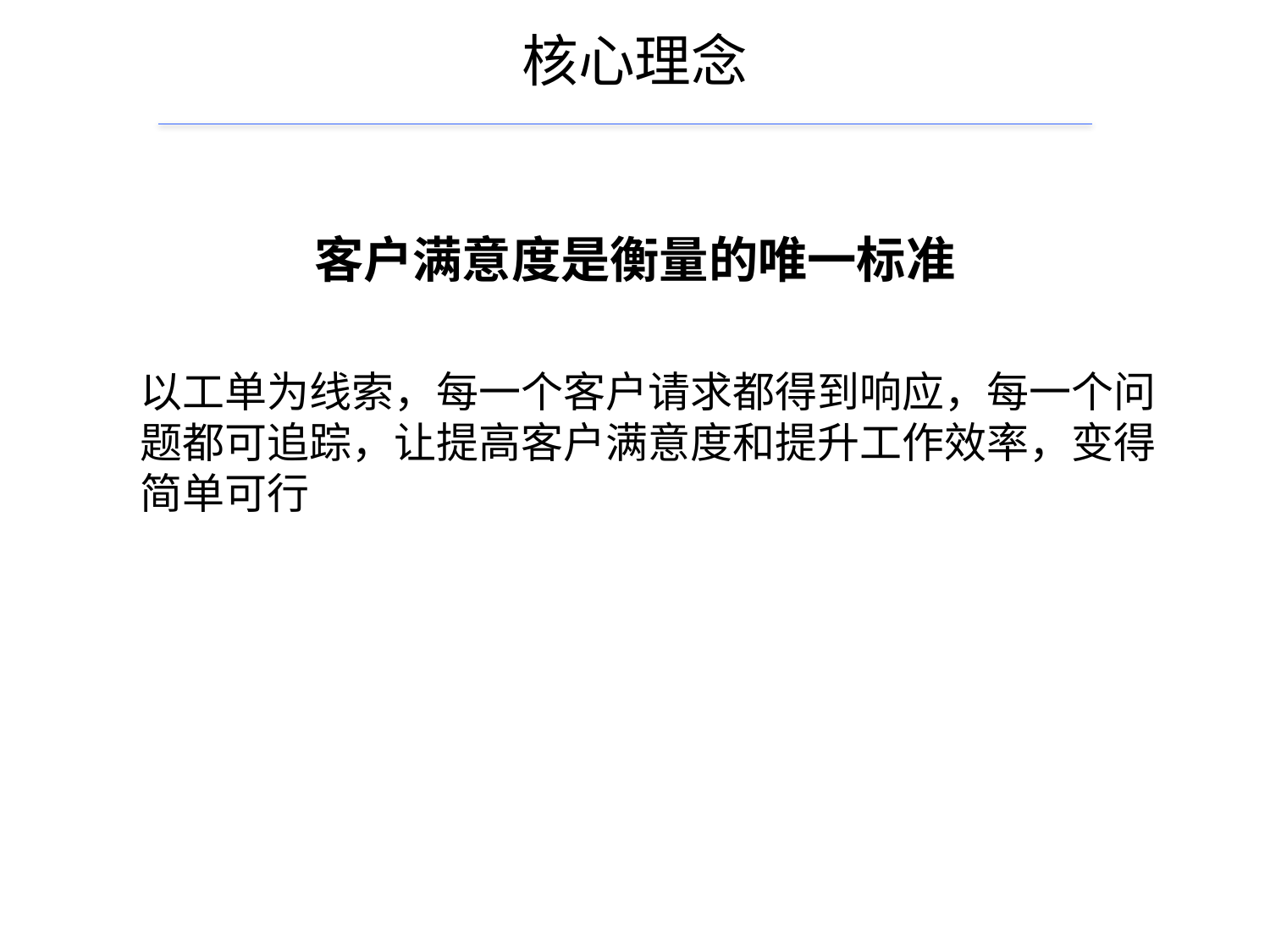

# 核心理念
客户满意度是衡量的唯一标准

以工单为线索，每一个客户请求都得到响应，每一个问题都可追踪，让提高客户满意度和提升工作效率，变得简单可行